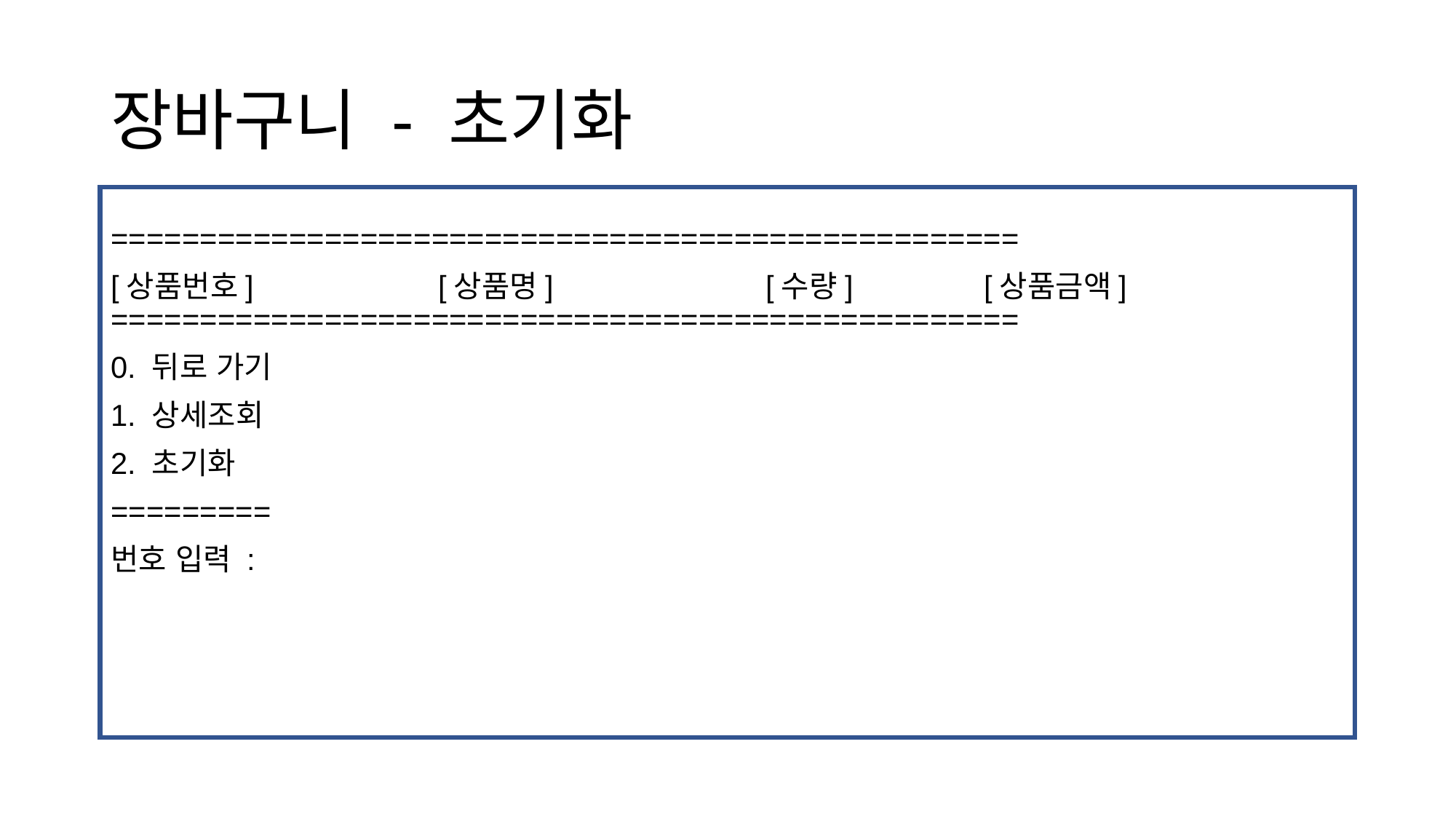

# 장바구니 - 초기화

===================================================
[상품번호]		[상품명]		[수량]		[상품금액]	    ===================================================
0. 뒤로 가기
1. 상세조회
2. 초기화
=========
번호 입력 :